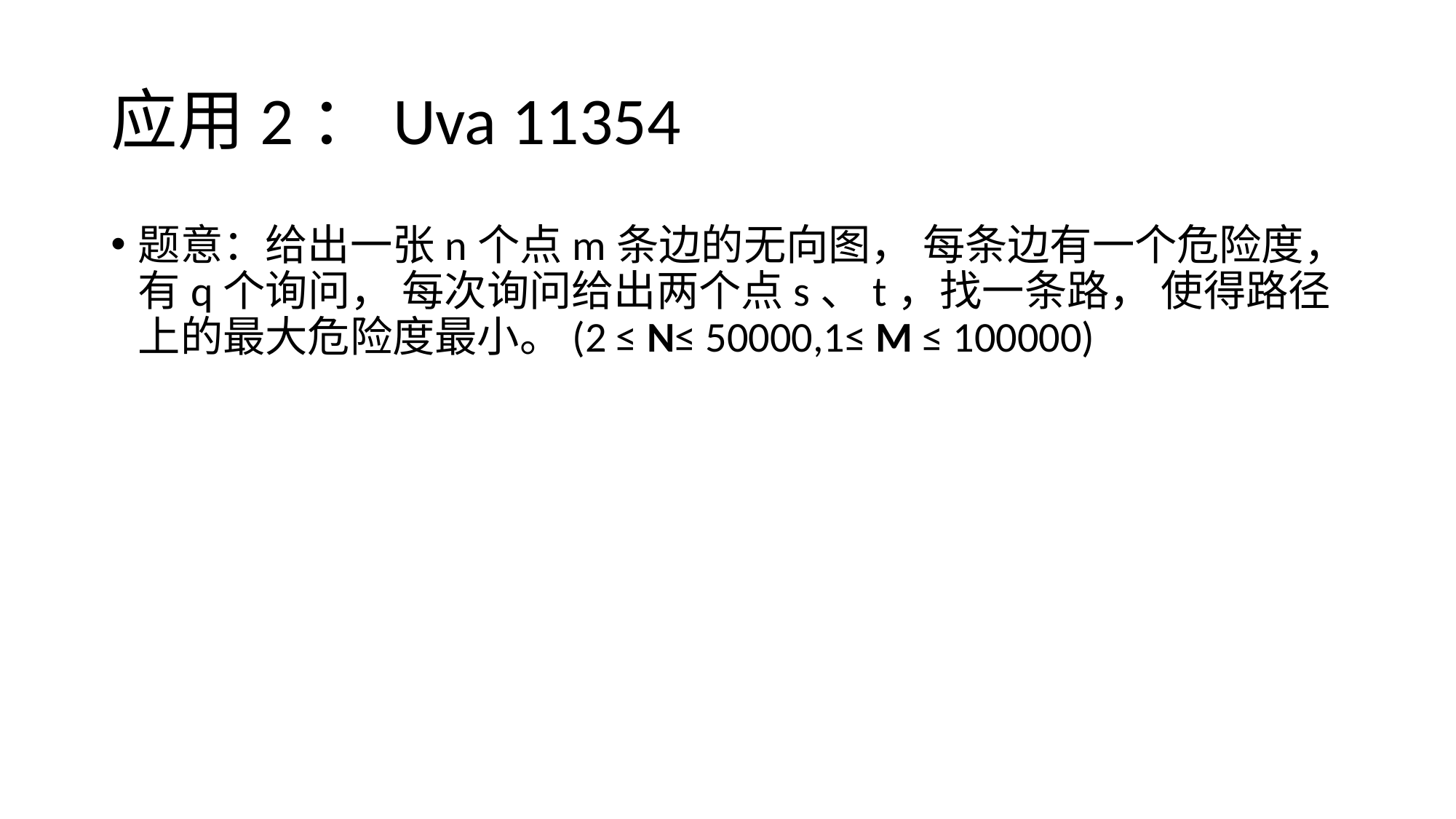

# 应用2：Uva 11354
题意：给出一张n个点m条边的无向图， 每条边有一个危险度，有q个询问， 每次询问给出两个点s、t，找一条路， 使得路径上的最大危险度最小。(2 ≤ N≤ 50000,1≤ M ≤ 100000)